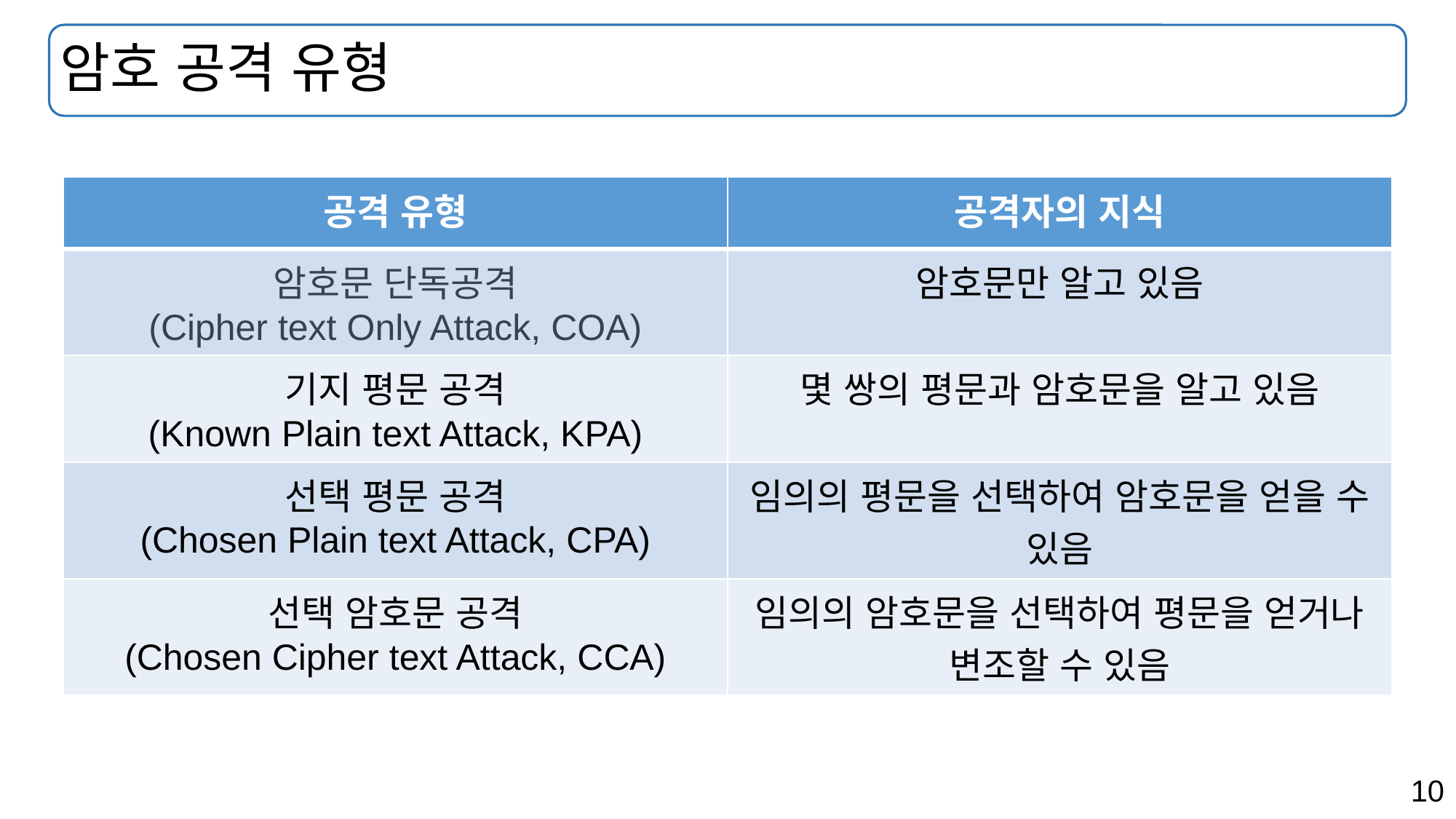

# 암호 공격 유형
| 공격 유형 | 공격자의 지식 |
| --- | --- |
| 암호문 단독공격 (Cipher text Only Attack, COA) | 암호문만 알고 있음 |
| 기지 평문 공격 (Known Plain text Attack, KPA) | 몇 쌍의 평문과 암호문을 알고 있음 |
| 선택 평문 공격 (Chosen Plain text Attack, CPA) | 임의의 평문을 선택하여 암호문을 얻을 수 있음 |
| 선택 암호문 공격 (Chosen Cipher text Attack, CCA) | 임의의 암호문을 선택하여 평문을 얻거나 변조할 수 있음 |